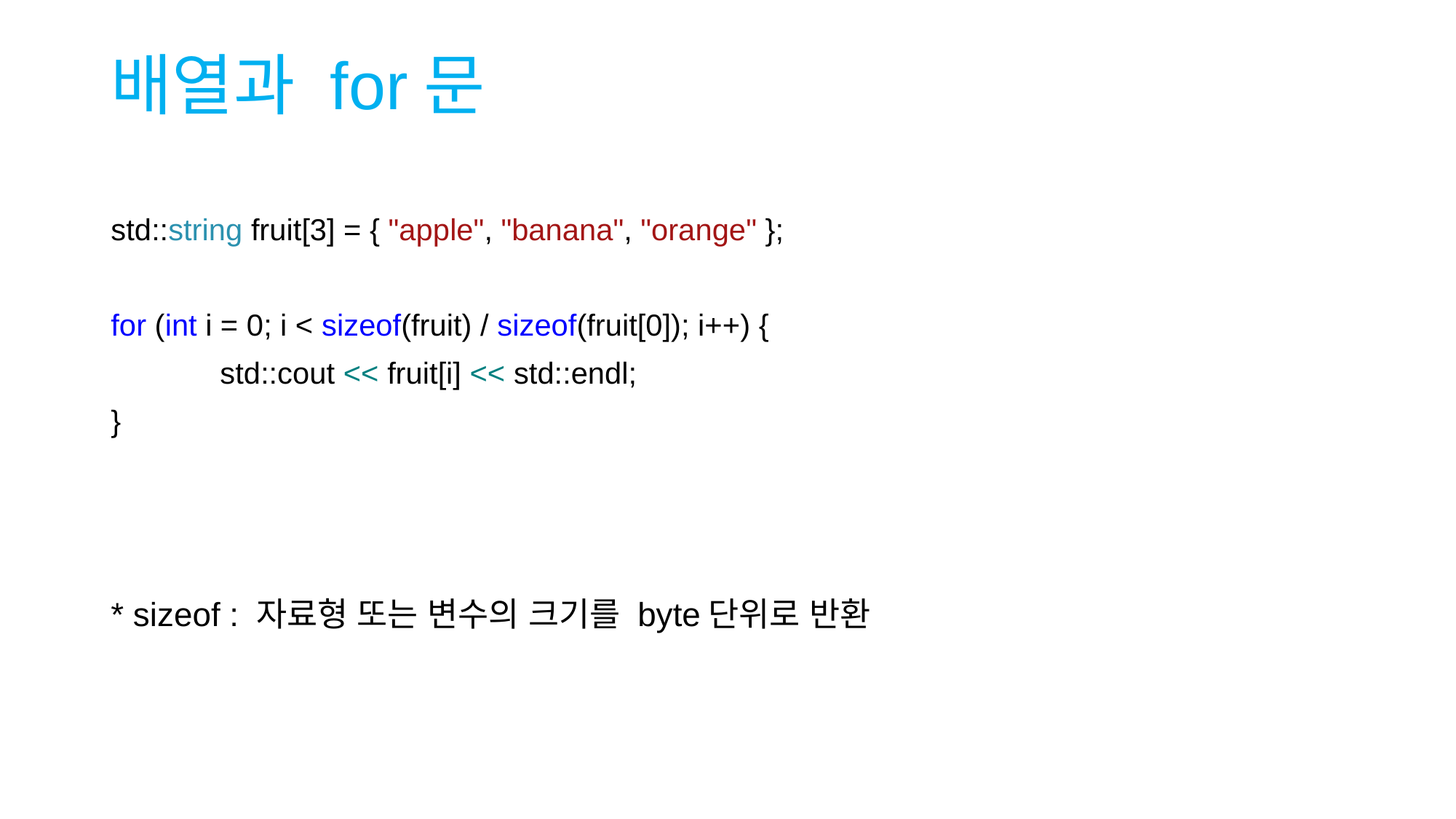

# 배열과 for문
std::string fruit[3] = { "apple", "banana", "orange" };

for (int i = 0; i < sizeof(fruit) / sizeof(fruit[0]); i++) {
	std::cout << fruit[i] << std::endl;
}

* sizeof : 자료형 또는 변수의 크기를 byte단위로 반환